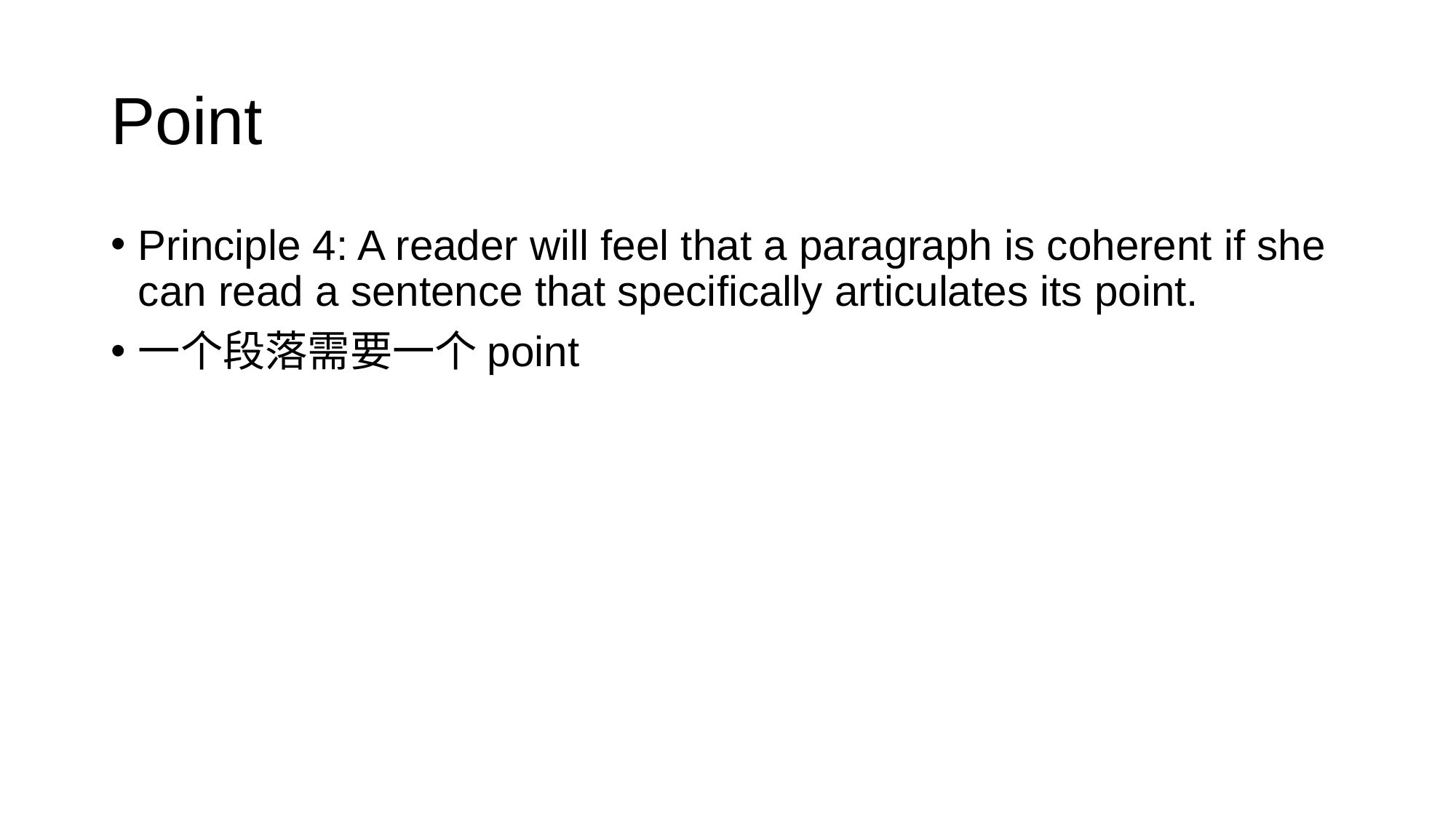

# Point
Principle 4: A reader will feel that a paragraph is coherent if she can read a sentence that specifically articulates its point.
一个段落需要一个point